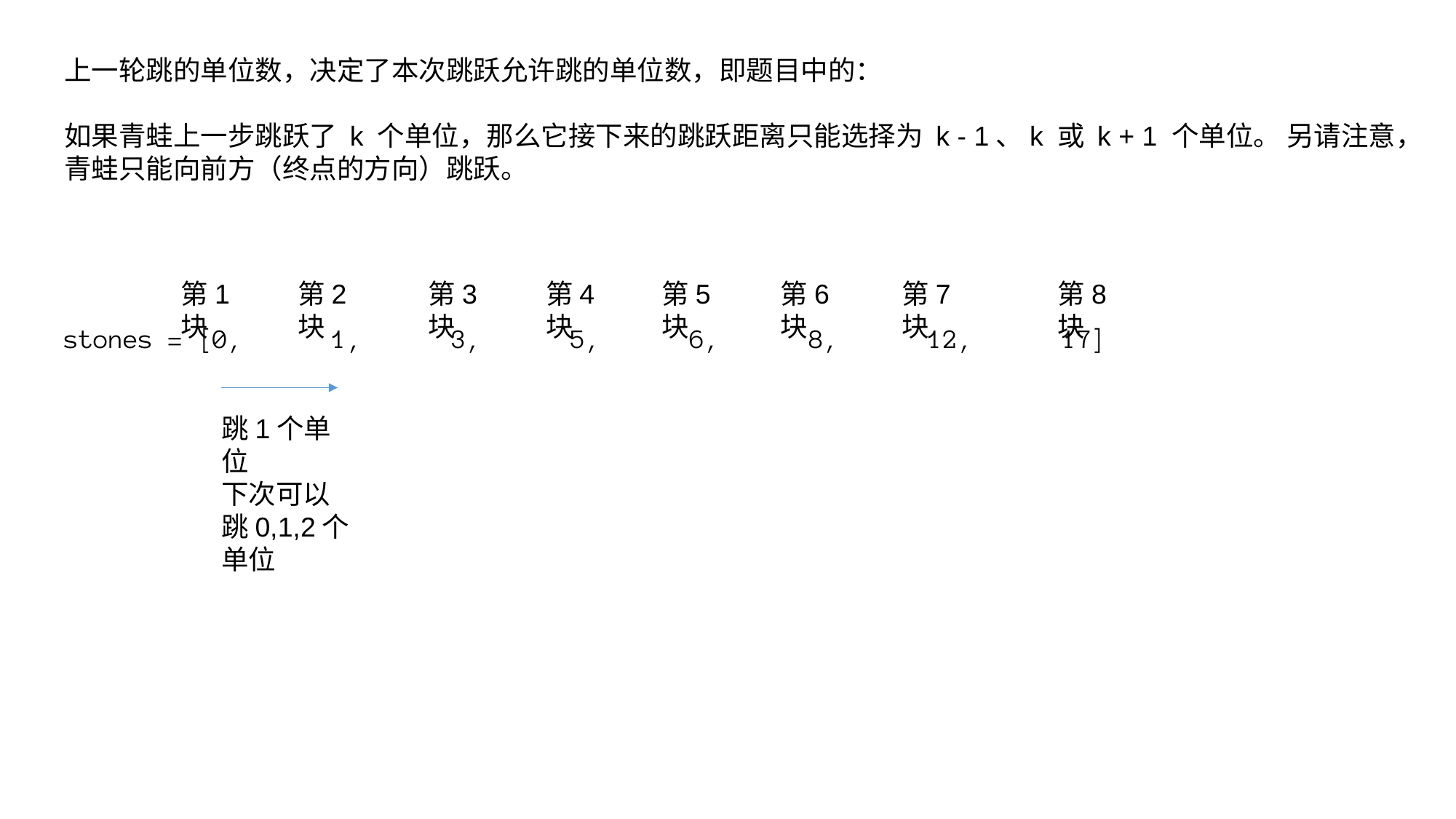

上一轮跳的单位数，决定了本次跳跃允许跳的单位数，即题目中的：

如果青蛙上一步跳跃了 k 个单位，那么它接下来的跳跃距离只能选择为 k - 1、k 或 k + 1 个单位。 另请注意，青蛙只能向前方（终点的方向）跳跃。
第1块
第2块
第3块
第4块
第5块
第6块
第7块
第8块
stones = [0,      1,      3,      5,      6,      8,      12,      17]
跳1个单位
下次可以跳0,1,2个单位